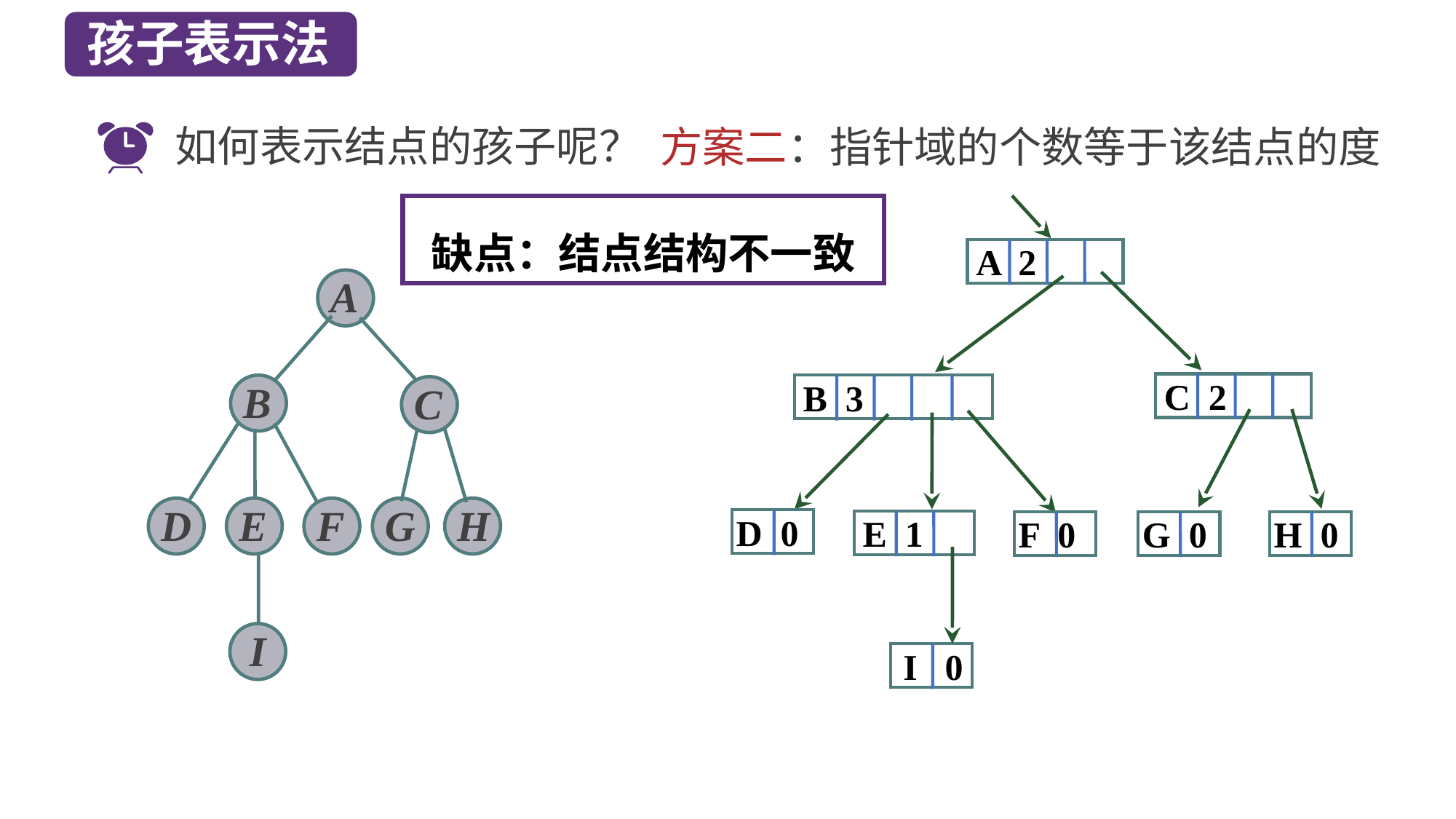

孩子表示法

如何表示结点的孩子呢？

方案二：指针域的个数等于该结点的度

缺点：结点结构不一致
A  2

A

B
C

D
E
F
G
H

I

C  2

B  3

D  0

E  1

F  0

G  0

H  0

I   0